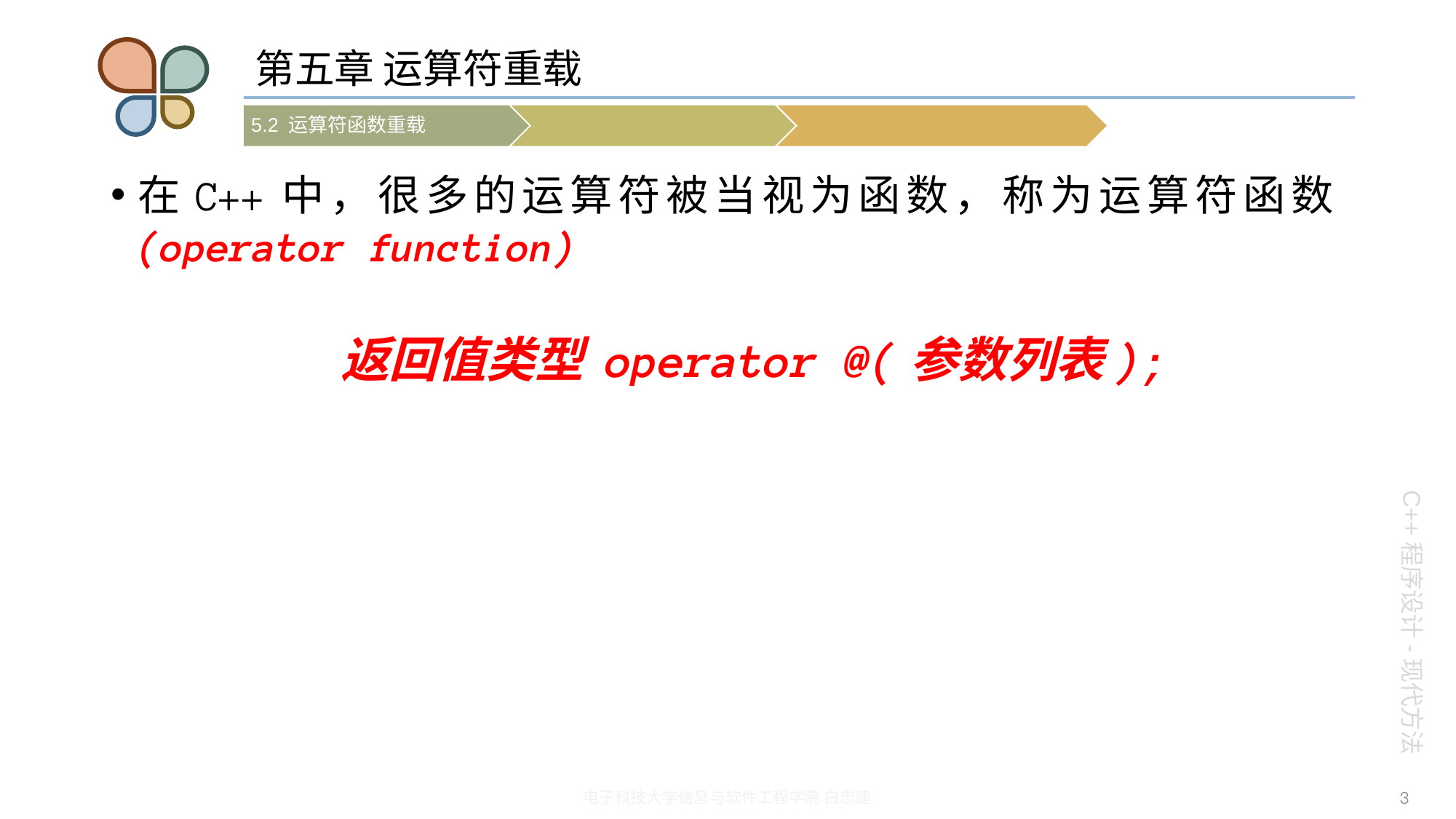

# 第五章 运算符重载
5.2 运算符函数重载

在C++中，很多的运算符被当视为函数，称为运算符函数(operator function)

返回值类型 operator @(参数列表);
3